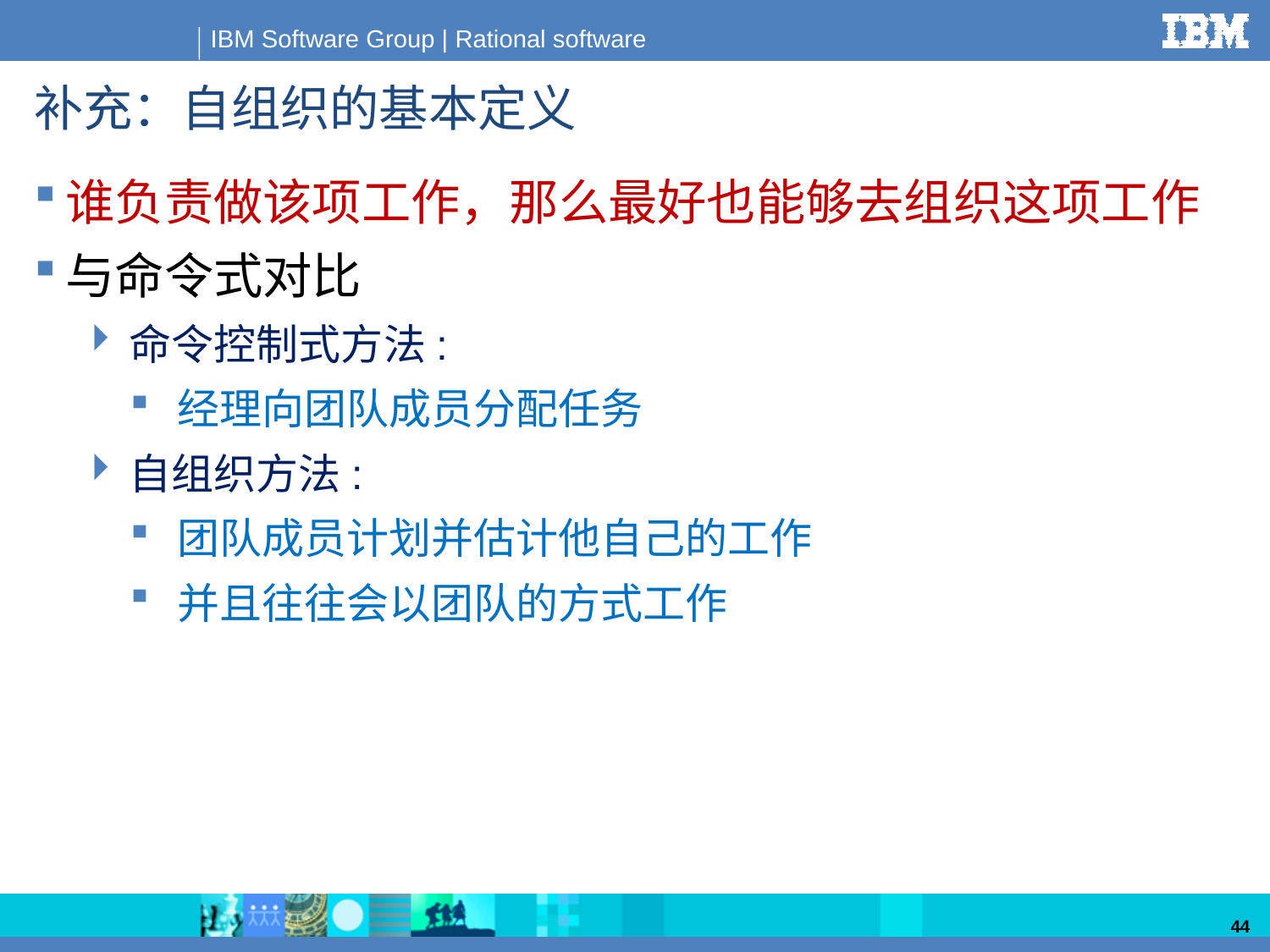

# 补充：自组织的基本定义
谁负责做该项工作，那么最好也能够去组织这项工作
与命令式对比
命令控制式方法:
经理向团队成员分配任务
自组织方法:
团队成员计划并估计他自己的工作
并且往往会以团队的方式工作
44